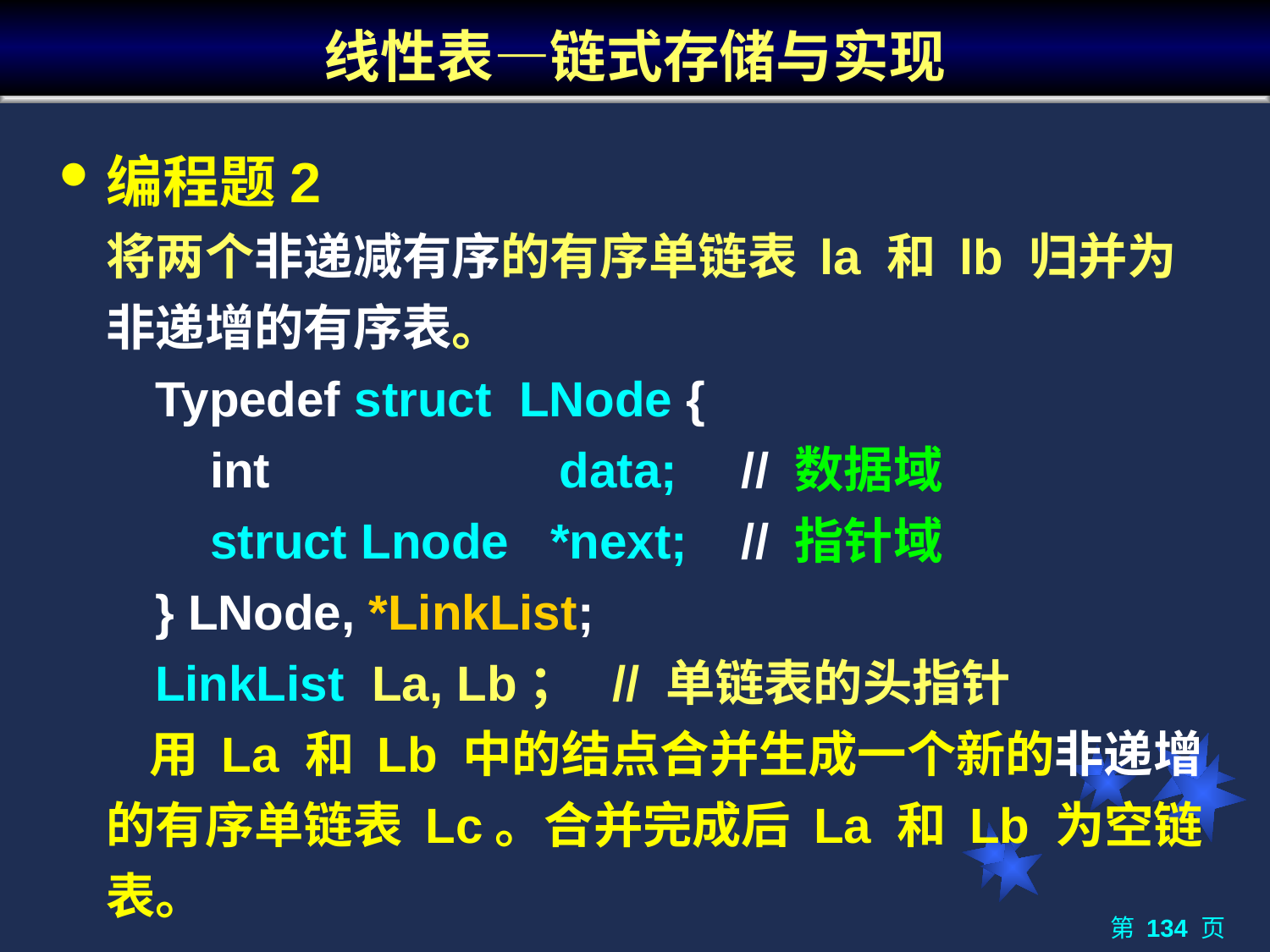

# 线性表—链式存储与实现
编程题2
	将两个非递减有序的有序单链表 la 和 lb 归并为非递增的有序表。
       Typedef struct  LNode {
           int                     data;  	// 数据域
           struct Lnode   *next;  	// 指针域
       } LNode, *LinkList;
       LinkList  La, Lb；  // 单链表的头指针
       用 La 和 Lb 中的结点合并生成一个新的非递增的有序单链表 Lc。合并完成后 La 和 Lb 为空链表。
第 134 页